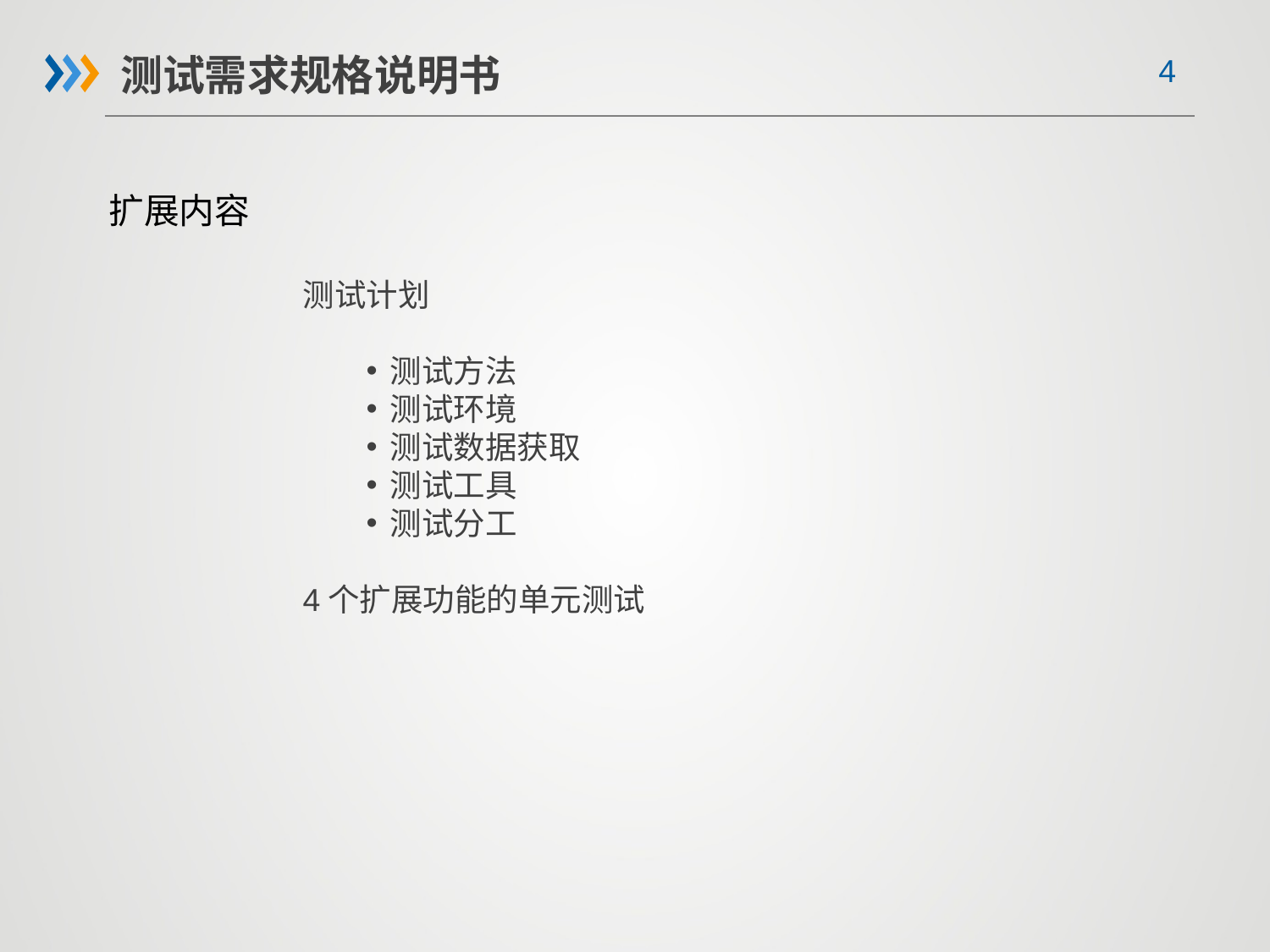

测试需求规格说明书
扩展内容
测试计划

测试方法
测试环境
测试数据获取
测试工具
测试分工

4个扩展功能的单元测试